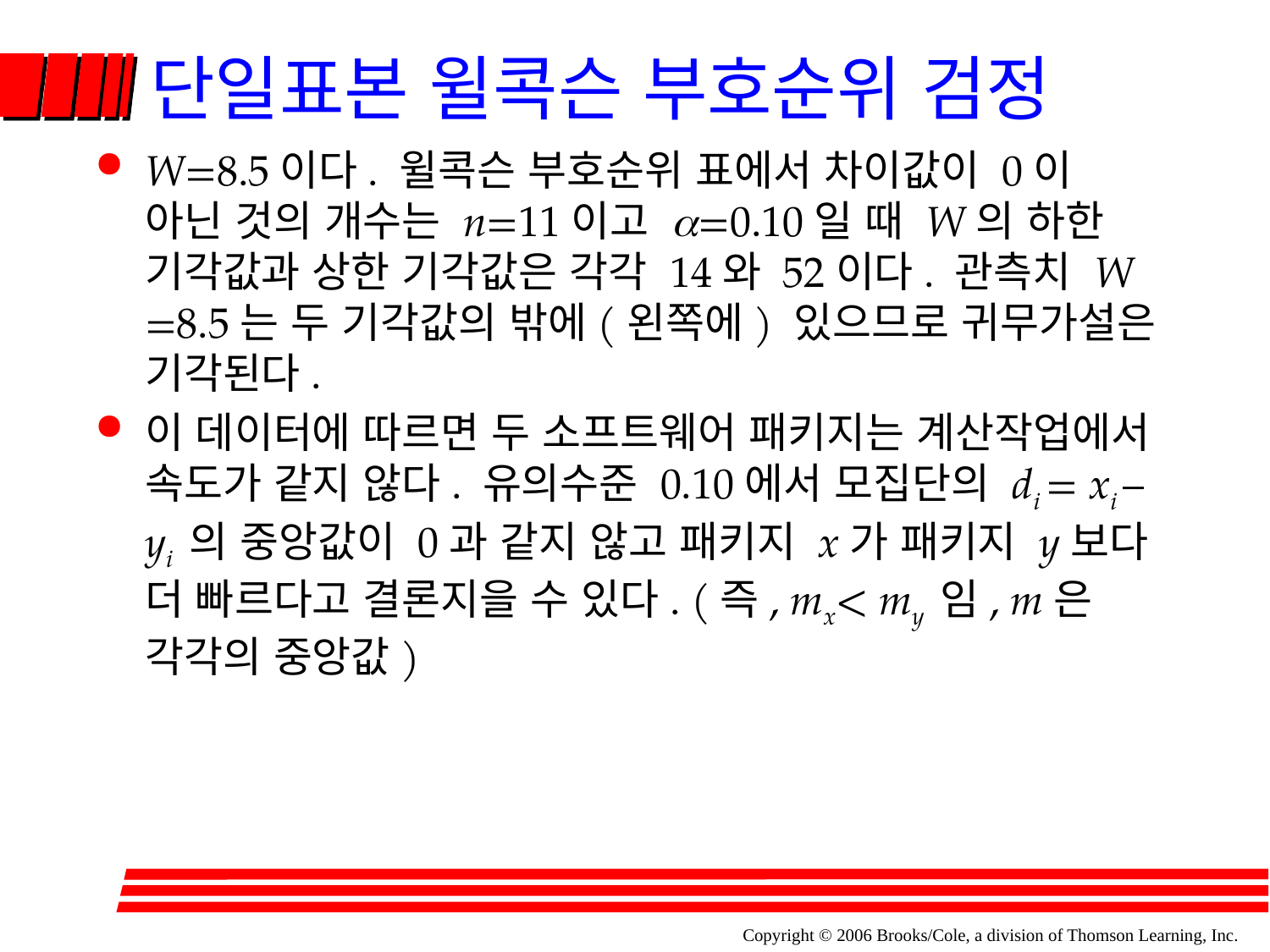

# 단일표본 윌콕슨 부호순위 검정
W=8.5이다. 윌콕슨 부호순위 표에서 차이값이 0이 아닌 것의 개수는 n=11이고 α=0.10일 때 W의 하한 기각값과 상한 기각값은 각각 14와 52이다. 관측치 W =8.5는 두 기각값의 밖에(왼쪽에) 있으므로 귀무가설은 기각된다.
이 데이터에 따르면 두 소프트웨어 패키지는 계산작업에서 속도가 같지 않다. 유의수준 0.10에서 모집단의 di = xi – yi 의 중앙값이 0과 같지 않고 패키지 x가 패키지 y보다 더 빠르다고 결론지을 수 있다. (즉, mx< my 임, m은 각각의 중앙값)